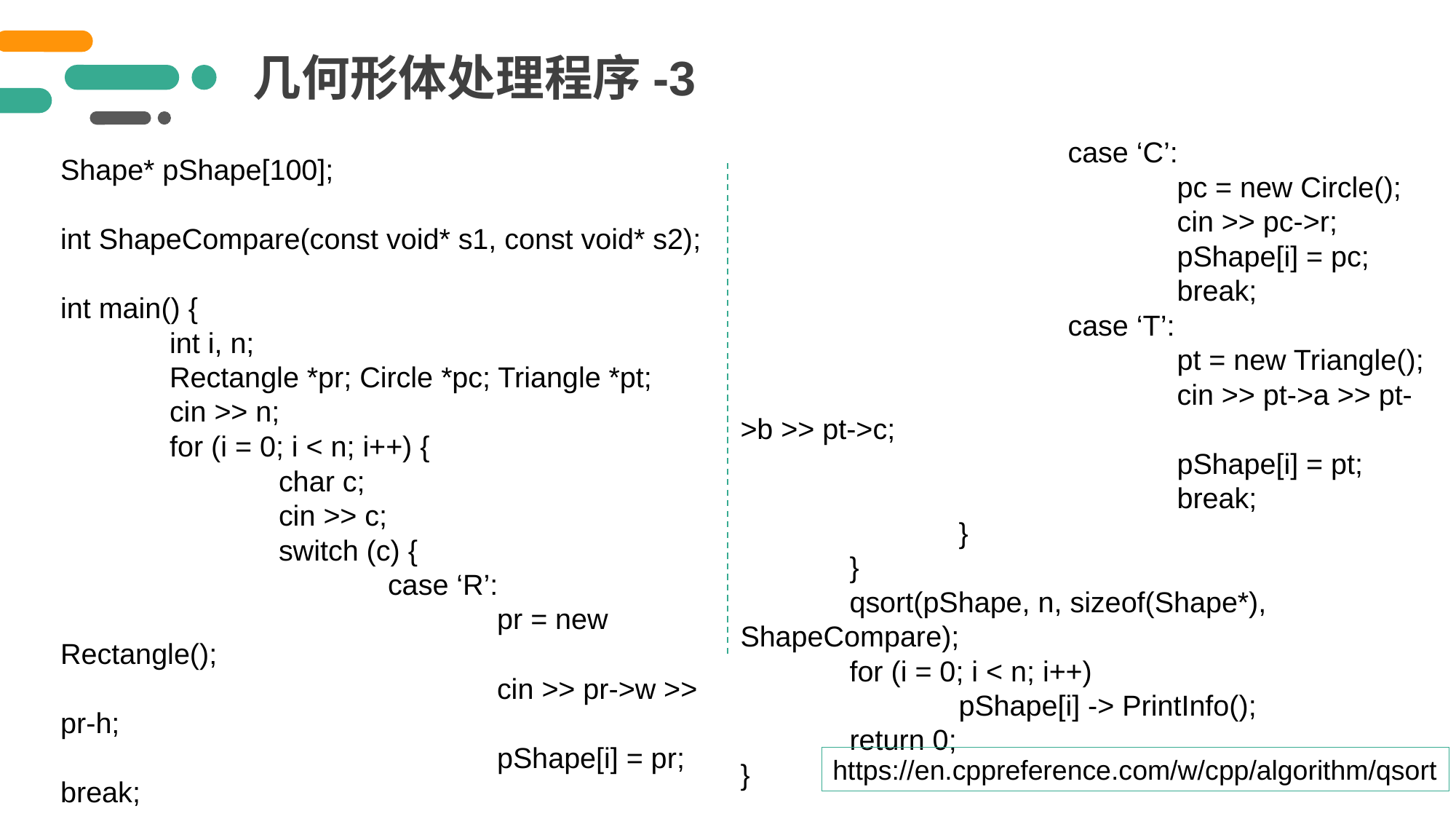

几何形体处理程序-3
			case ‘C’:
				pc = new Circle();
				cin >> pc->r;
				pShape[i] = pc;
				break;
			case ‘T’:
				pt = new Triangle();
				cin >> pt->a >> pt->b >> pt->c;
				pShape[i] = pt;
				break;
		}
	}
	qsort(pShape, n, sizeof(Shape*), ShapeCompare);
	for (i = 0; i < n; i++)
		pShape[i] -> PrintInfo();
	return 0;
}
Shape* pShape[100];

int ShapeCompare(const void* s1, const void* s2);

int main() {
	int i, n;
	Rectangle *pr; Circle *pc; Triangle *pt;
	cin >> n;
	for (i = 0; i < n; i++) {
		char c;
		cin >> c;
		switch (c) {
			case ‘R’:
				pr = new Rectangle();
				cin >> pr->w >> pr-h;
				pShape[i] = pr; break;

https://en.cppreference.com/w/cpp/algorithm/qsort